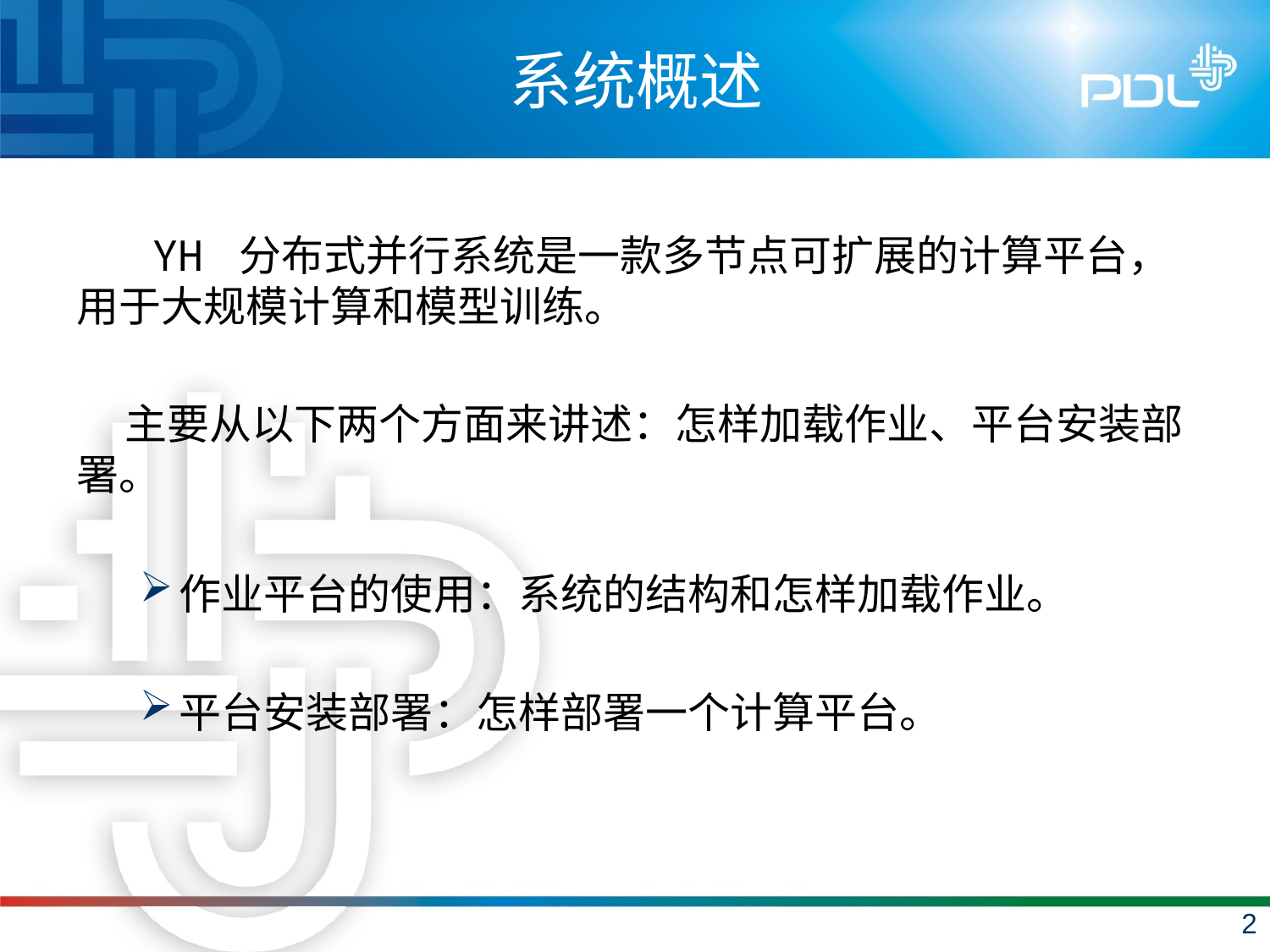

# 系统概述
    YH 分布式并行系统是一款多节点可扩展的计算平台，用于大规模计算和模型训练。

    主要从以下两个方面来讲述：怎样加载作业、平台安装部署。

作业平台的使用：系统的结构和怎样加载作业。

平台安装部署：怎样部署一个计算平台。
2